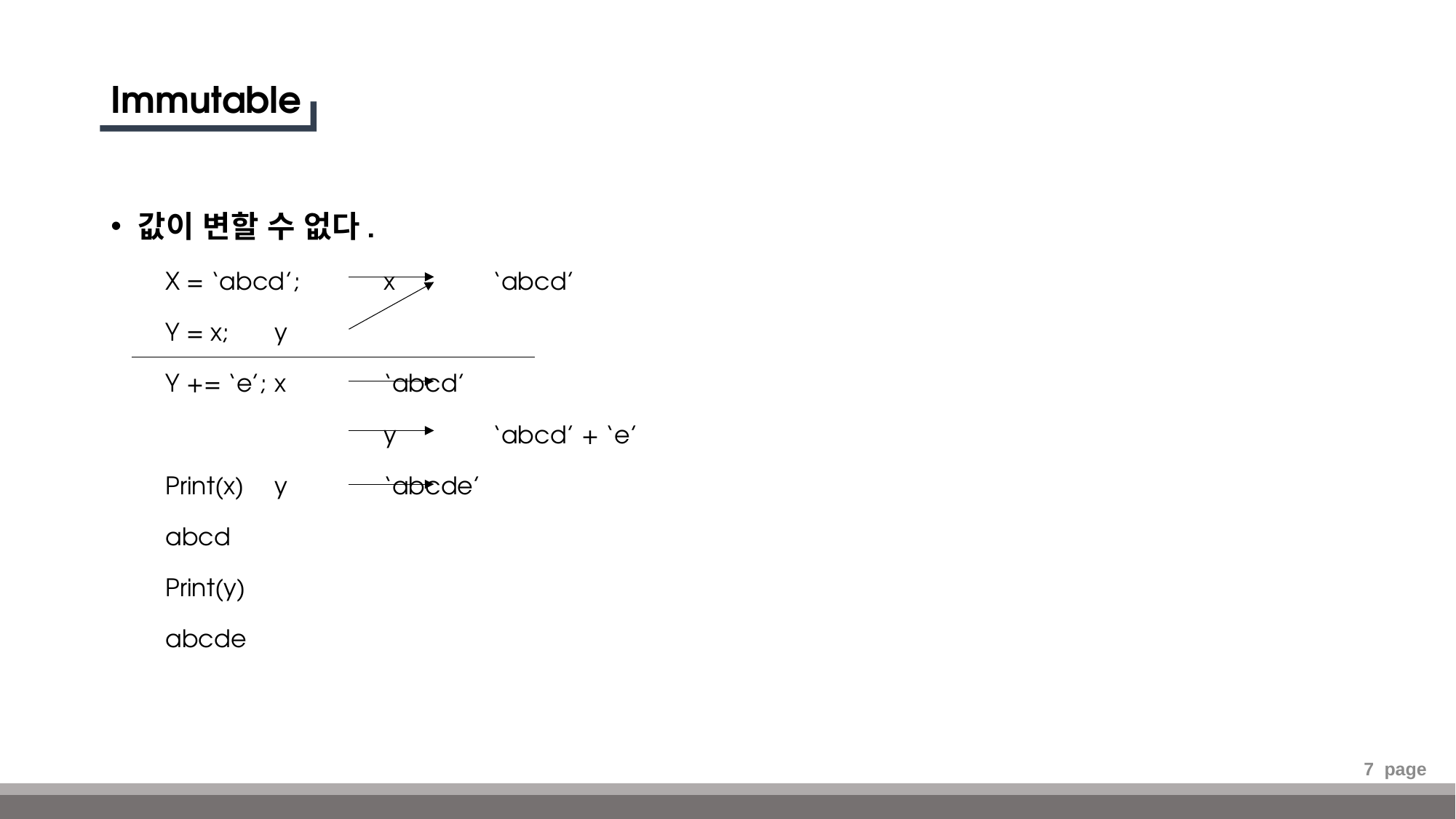

# Immutable

값이 변할 수 없다.
X = ‘abcd’;	x	‘abcd’
Y = x;	y
Y += ‘e’;	x	‘abcd’
		y	‘abcd’ + ‘e’
Print(x)	y	‘abcde’
abcd
Print(y)
abcde

7